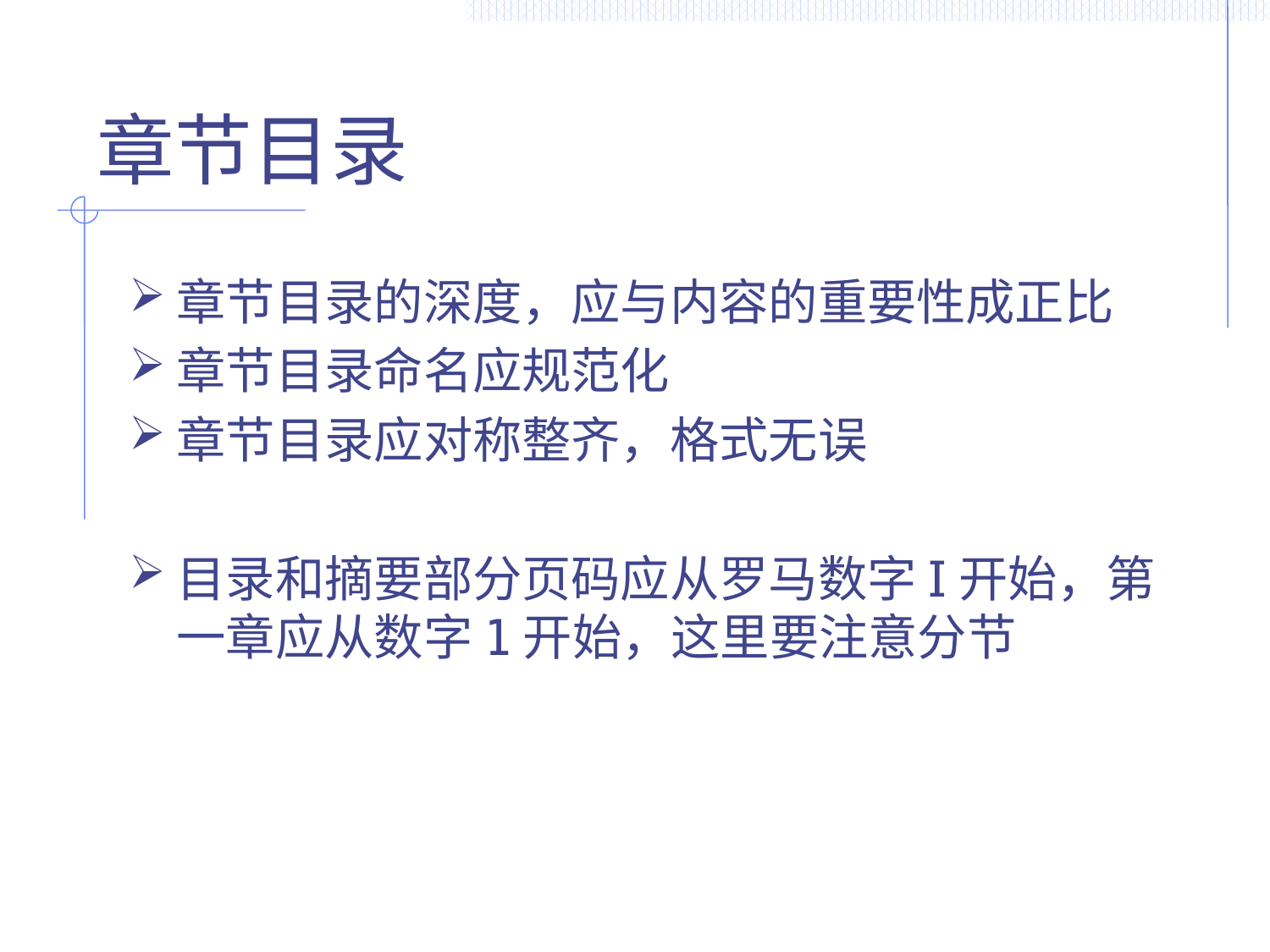

# 章节目录
章节目录的深度，应与内容的重要性成正比
章节目录命名应规范化
章节目录应对称整齐，格式无误

目录和摘要部分页码应从罗马数字I开始，第一章应从数字1开始，这里要注意分节